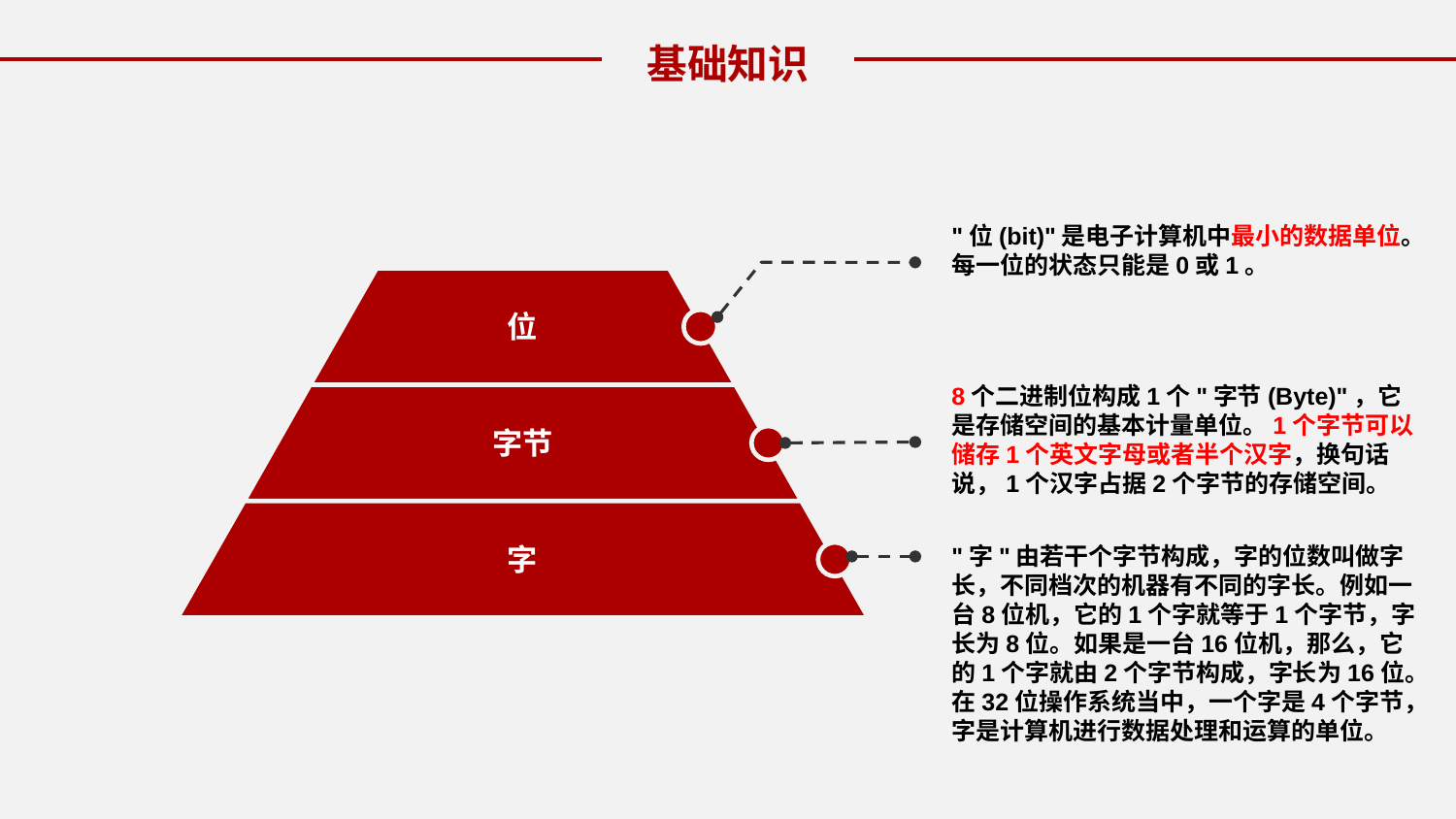

基础知识

"位(bit)"是电子计算机中最小的数据单位。每一位的状态只能是0或1。

位

8个二进制位构成1个"字节(Byte)"，它是存储空间的基本计量单位。1个字节可以储存1个英文字母或者半个汉字，换句话说，1个汉字占据2个字节的存储空间。

字节

"字"由若干个字节构成，字的位数叫做字长，不同档次的机器有不同的字长。例如一台8位机，它的1个字就等于1个字节，字长为8位。如果是一台16位机，那么，它的1个字就由2个字节构成，字长为16位。在32位操作系统当中，一个字是4个字节，字是计算机进行数据处理和运算的单位。
字